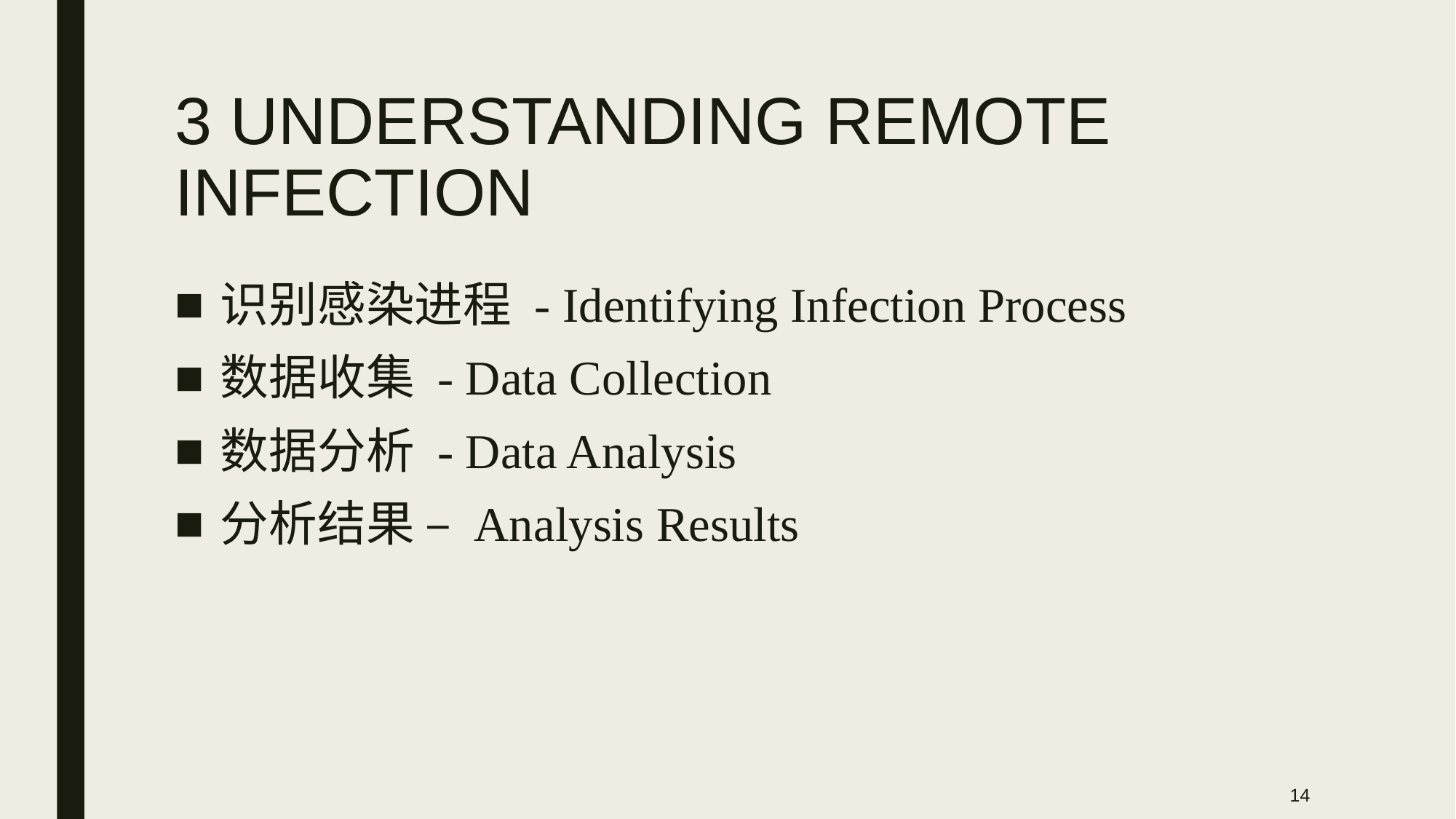

# 3 UNDERSTANDING REMOTE INFECTION
识别感染进程 - Identifying Infection Process
数据收集 - Data Collection
数据分析 - Data Analysis
分析结果 – Analysis Results
14